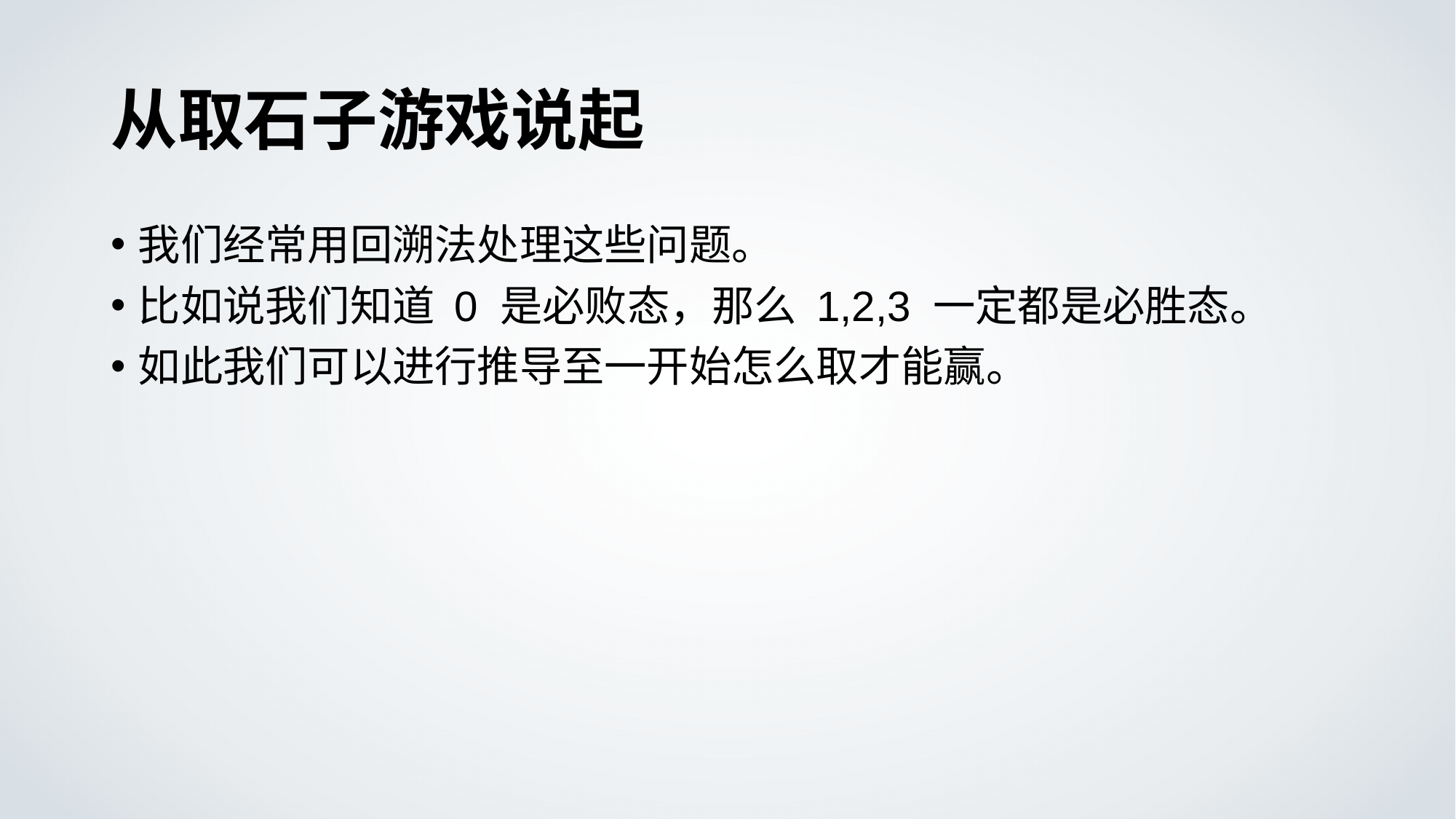

# 从取石子游戏说起
我们经常用回溯法处理这些问题。
比如说我们知道 0 是必败态，那么 1,2,3 一定都是必胜态。
如此我们可以进行推导至一开始怎么取才能赢。